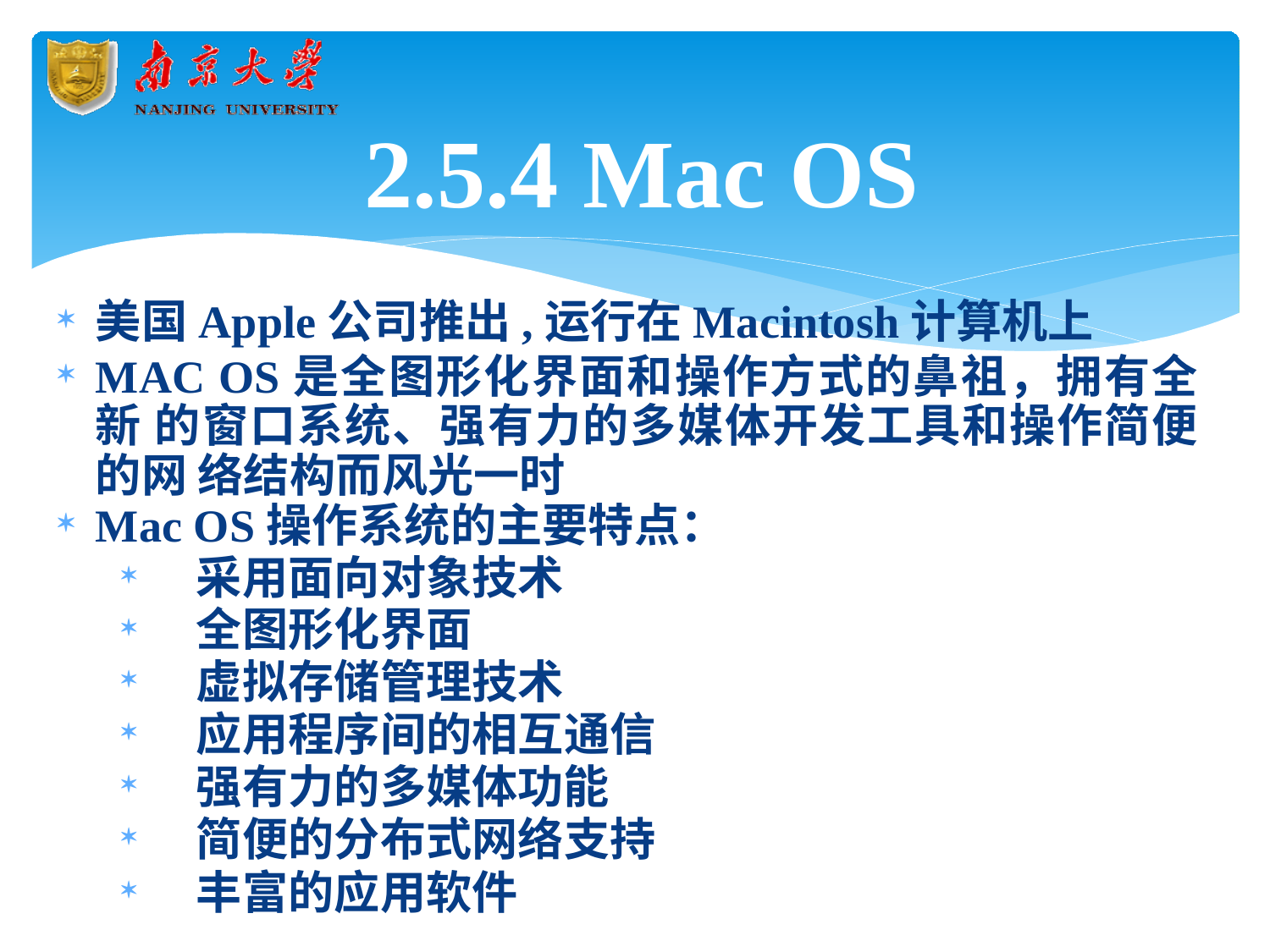

# 2.5.4 Mac OS
美国Apple公司推出,运行在Macintosh计算机上
MAC OS是全图形化界面和操作方式的鼻祖，拥有全新 的窗口系统、强有力的多媒体开发工具和操作简便的网 络结构而风光一时
Mac OS操作系统的主要特点：
采用面向对象技术
全图形化界面
虚拟存储管理技术
应用程序间的相互通信
强有力的多媒体功能
简便的分布式网络支持
丰富的应用软件